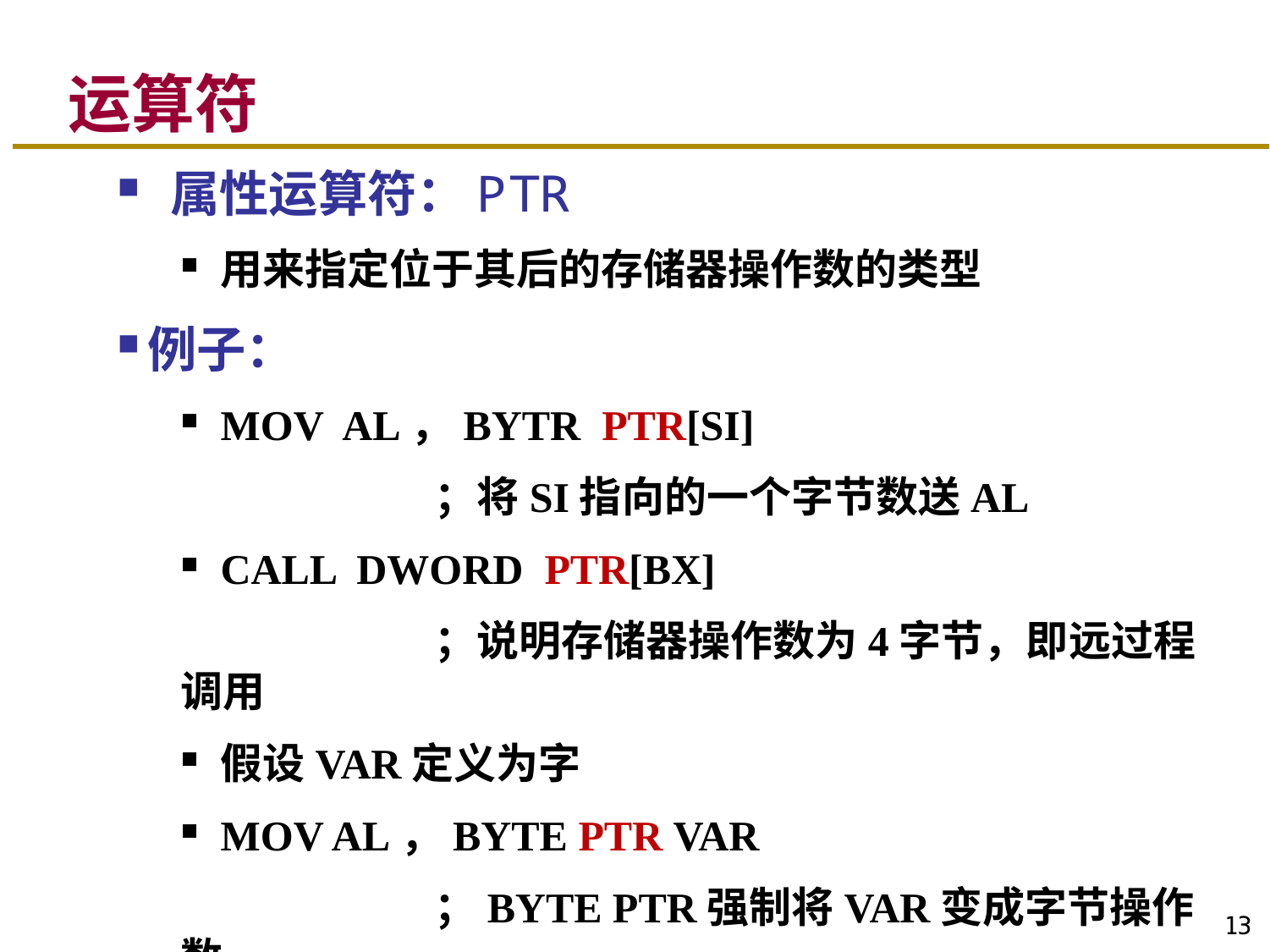

# 运算符
 属性运算符：PTR
用来指定位于其后的存储器操作数的类型
例子：
MOV  AL，BYTR  PTR[SI]
		；将SI指向的一个字节数送AL
CALL  DWORD  PTR[BX]
		；说明存储器操作数为4字节，即远过程调用
假设VAR定义为字
MOV AL，BYTE PTR VAR
		；BYTE PTR强制将VAR变成字节操作数
13